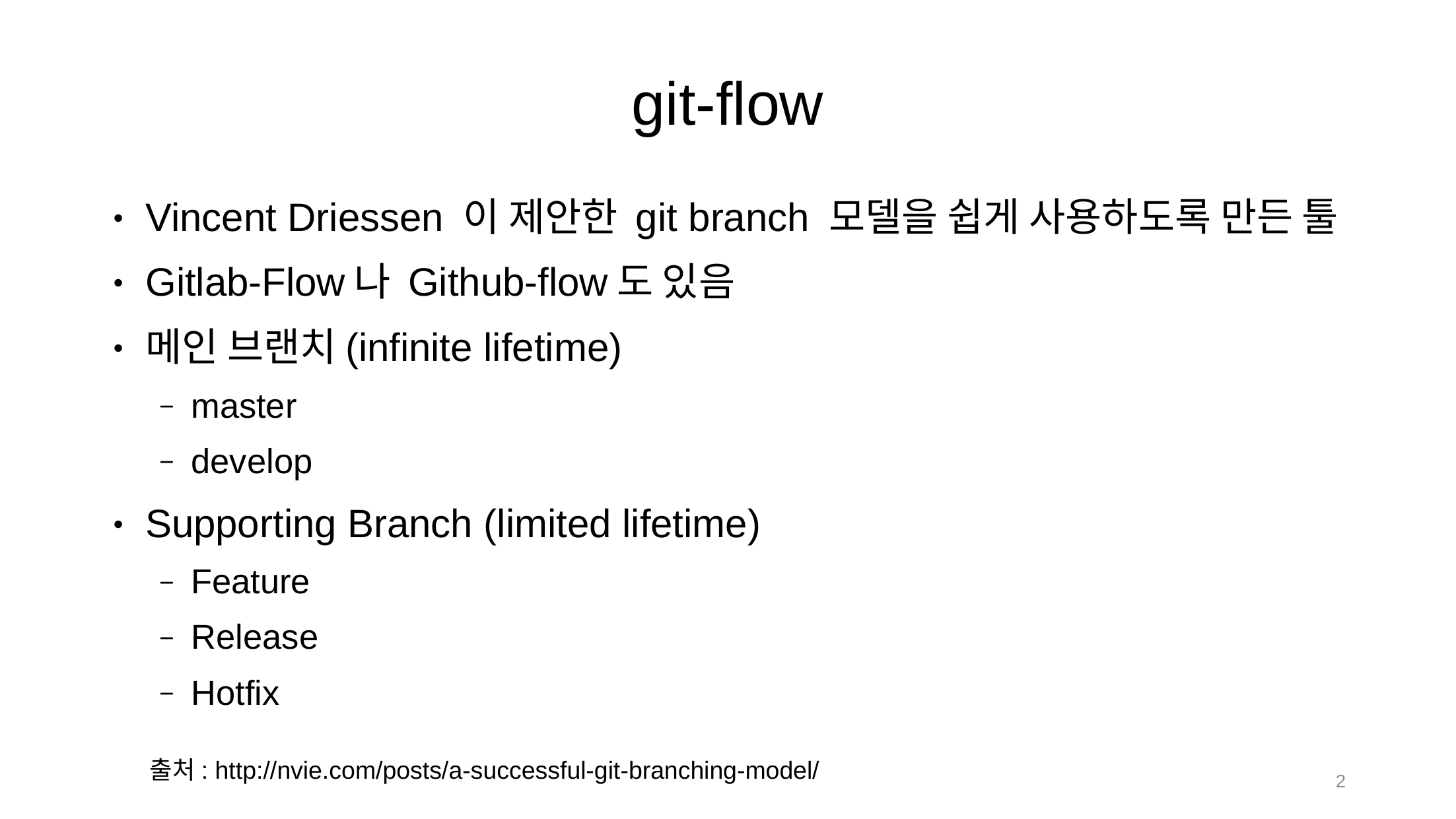

git-flow
Vincent Driessen 이 제안한 git branch 모델을 쉽게 사용하도록 만든 툴
Gitlab-Flow나 Github-flow도 있음
메인 브랜치(infinite lifetime)
master
develop
Supporting Branch (limited lifetime)
Feature
Release
Hotfix
출처: http://nvie.com/posts/a-successful-git-branching-model/
2